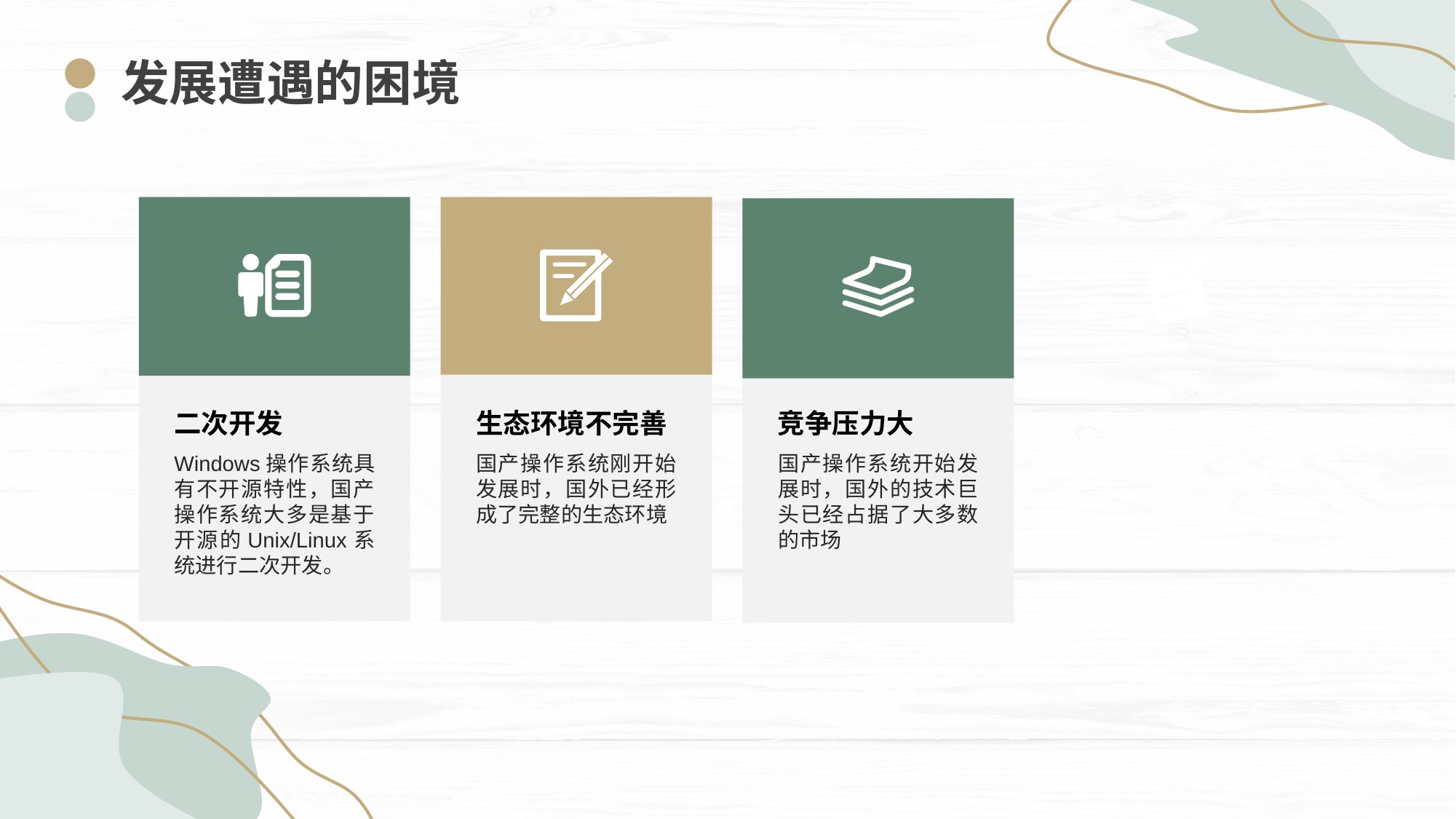

发展遭遇的困境

二次开发
Windows操作系统具有不开源特性，国产操作系统大多是基于开源的Unix/Linux系统进行二次开发。
生态环境不完善
国产操作系统刚开始发展时，国外已经形成了完整的生态环境
竞争压力大
国产操作系统开始发展时，国外的技术巨头已经占据了大多数的市场